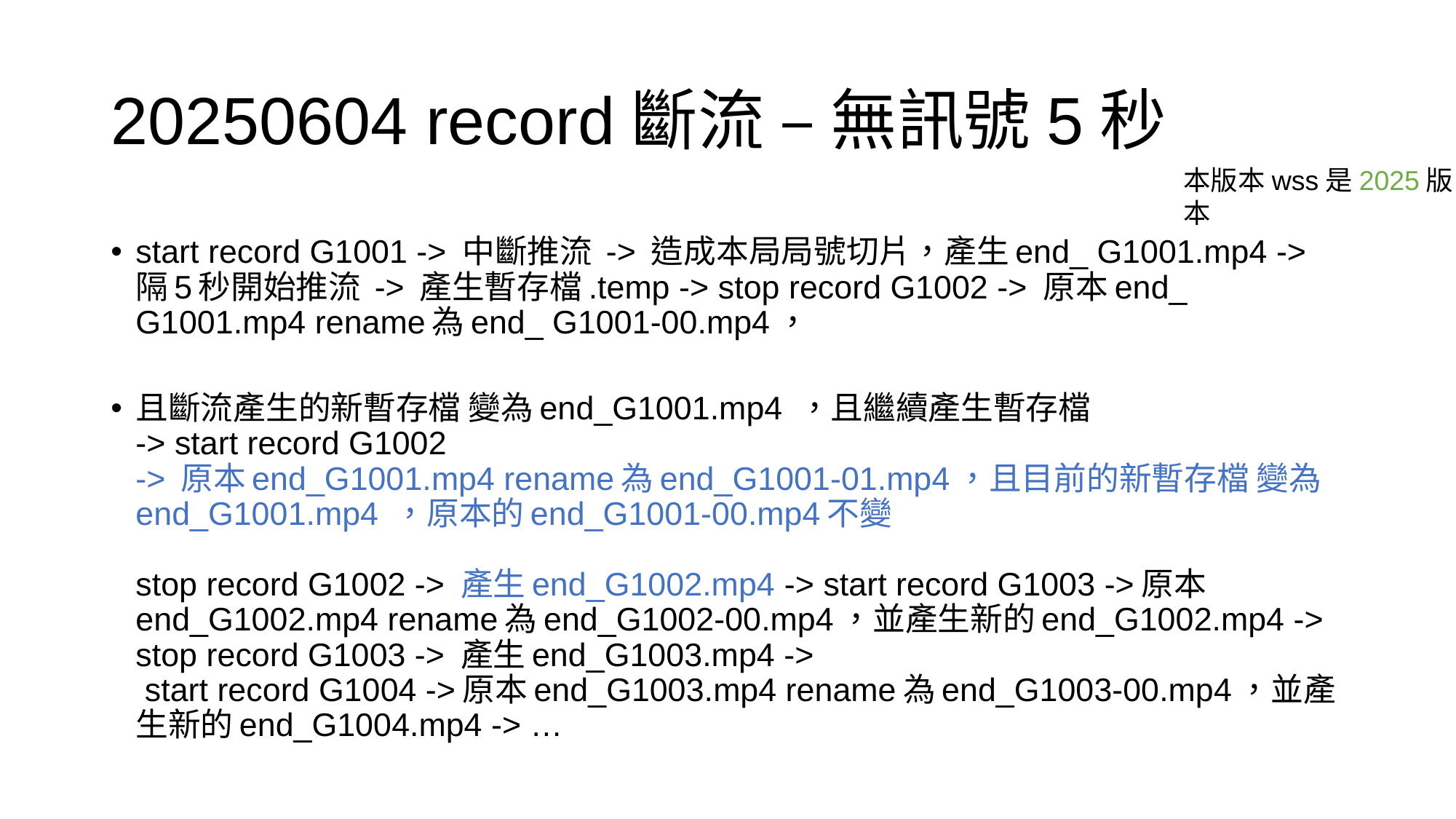

# 20250604 record斷流 – 無訊號5秒
本版本wss是2025版本
start record G1001 -> 中斷推流 -> 造成本局局號切片，產生end_ G1001.mp4 -> 隔5秒開始推流 -> 產生暫存檔.temp -> stop record G1002 -> 原本end_ G1001.mp4 rename為end_ G1001-00.mp4，
且斷流產生的新暫存檔 變為end_G1001.mp4 ，且繼續產生暫存檔
-> start record G1002
-> 原本end_G1001.mp4 rename為end_G1001-01.mp4，且目前的新暫存檔 變為end_G1001.mp4 ，原本的end_G1001-00.mp4不變
stop record G1002 -> 產生end_G1002.mp4 -> start record G1003 ->原本end_G1002.mp4 rename為end_G1002-00.mp4，並產生新的end_G1002.mp4 ->
stop record G1003 -> 產生end_G1003.mp4 ->
 start record G1004 ->原本end_G1003.mp4 rename為end_G1003-00.mp4，並產生新的end_G1004.mp4 -> …